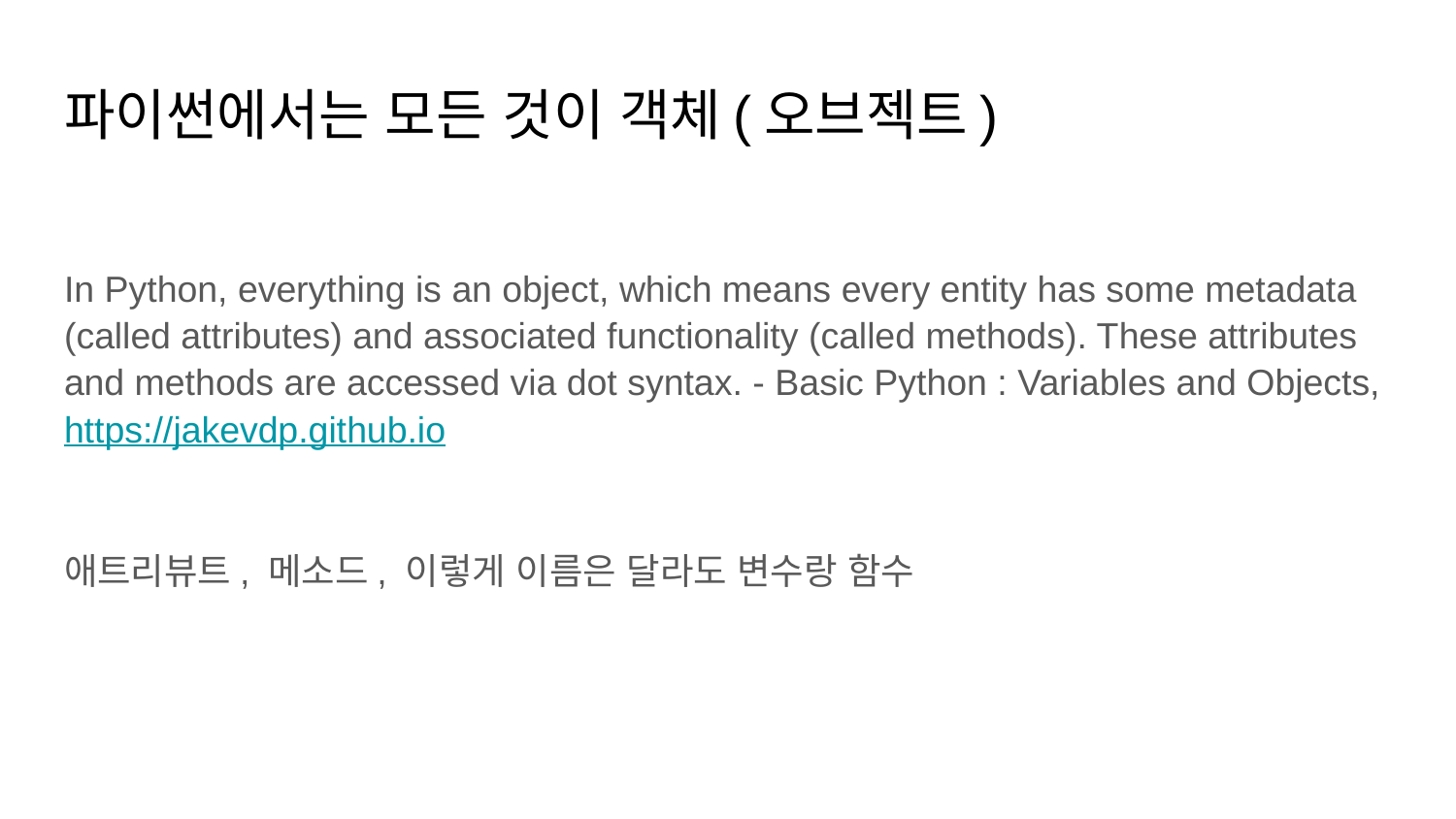

# 파이썬에서는 모든 것이 객체(오브젝트)

In Python, everything is an object, which means every entity has some metadata (called attributes) and associated functionality (called methods). These attributes and methods are accessed via dot syntax. - Basic Python : Variables and Objects, https://jakevdp.github.io

애트리뷰트, 메소드, 이렇게 이름은 달라도 변수랑 함수